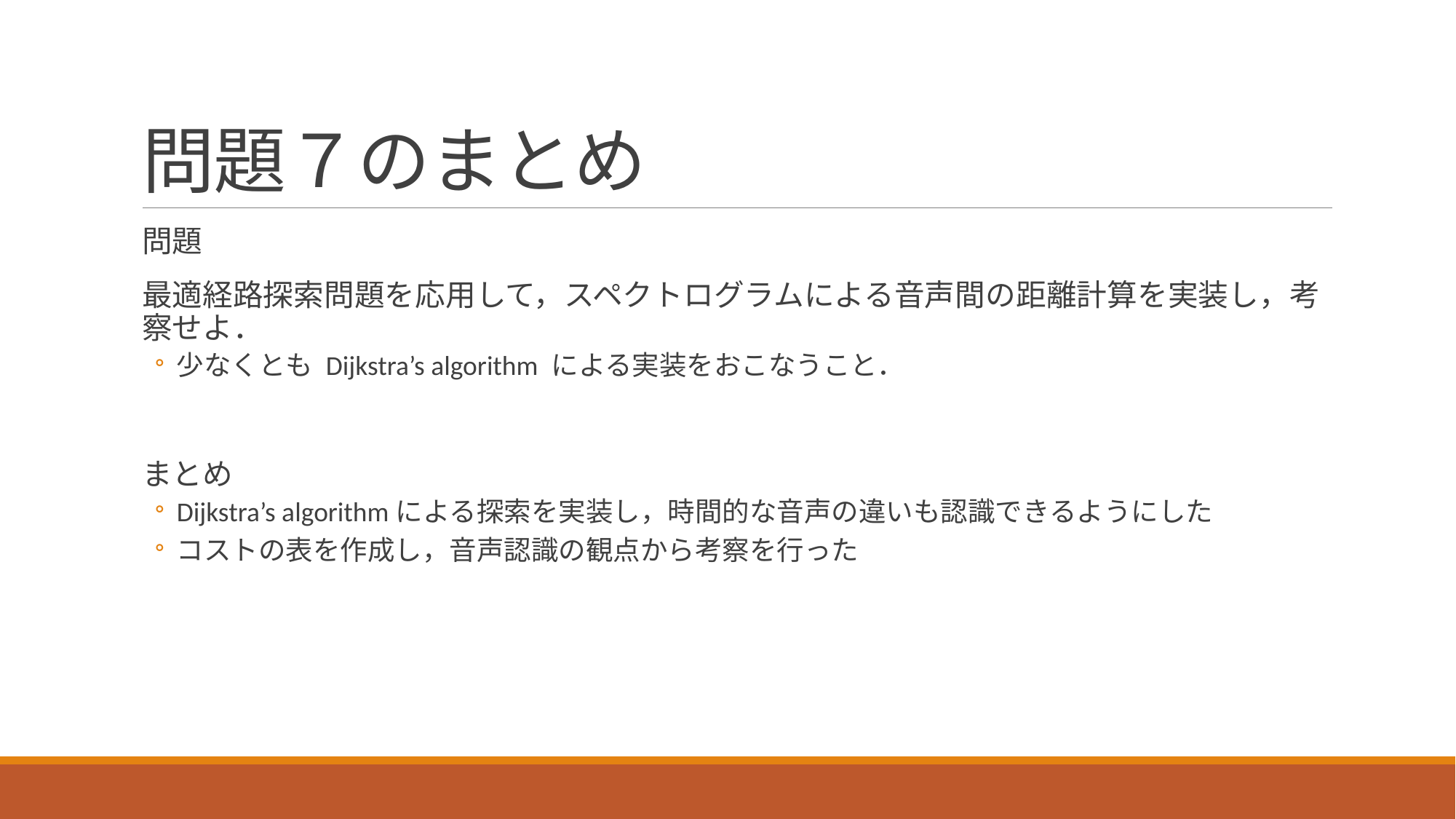

# 問題７のまとめ
問題
最適経路探索問題を応用して，スペクトログラムによる音声間の距離計算を実装し，考察せよ．
少なくとも Dijkstra’s algorithm による実装をおこなうこと．

まとめ
Dijkstra’s algorithmによる探索を実装し，時間的な音声の違いも認識できるようにした
コストの表を作成し，音声認識の観点から考察を行った